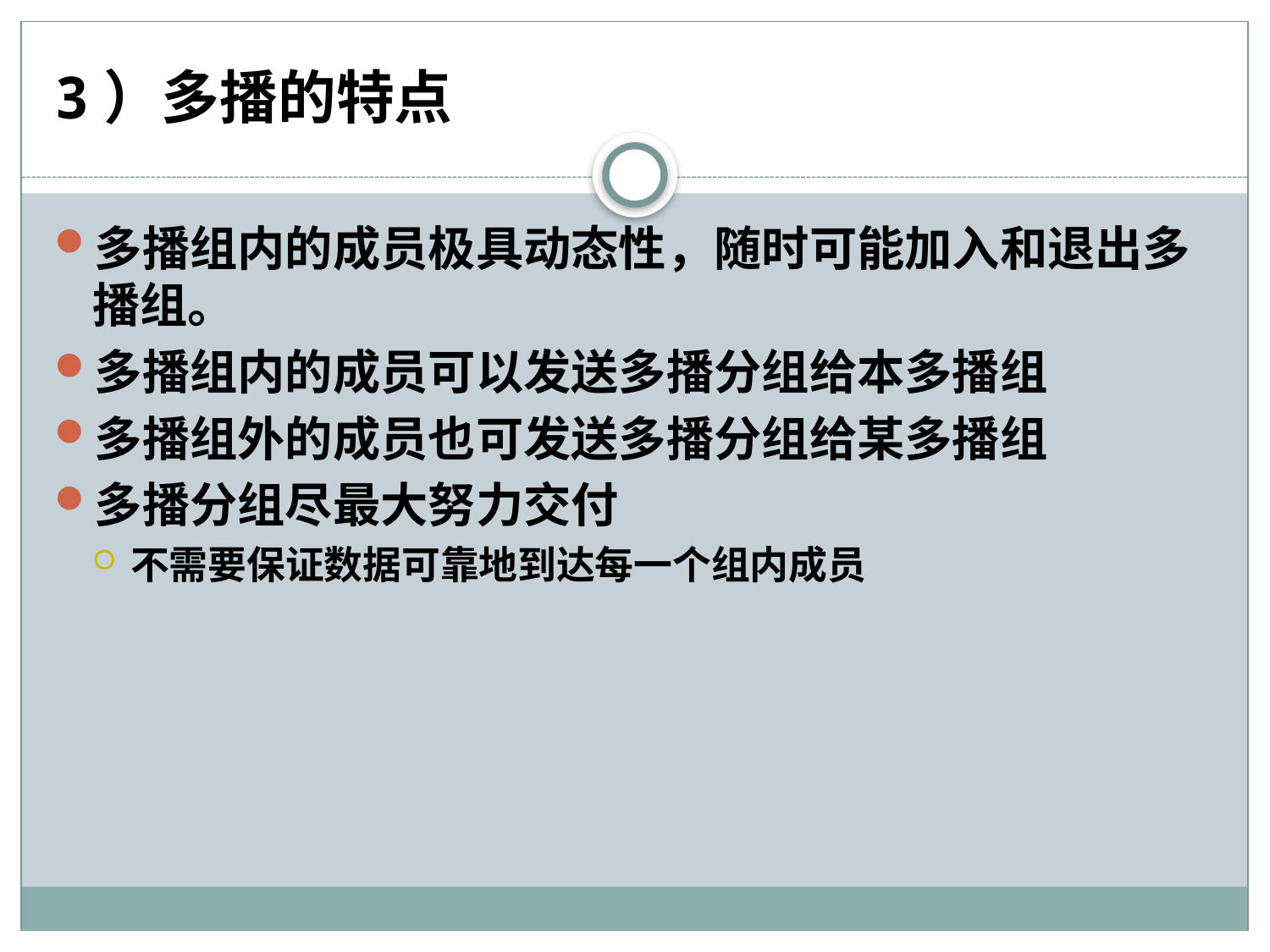

# 3）多播的特点
多播组内的成员极具动态性，随时可能加入和退出多播组。
多播组内的成员可以发送多播分组给本多播组
多播组外的成员也可发送多播分组给某多播组
多播分组尽最大努力交付
不需要保证数据可靠地到达每一个组内成员